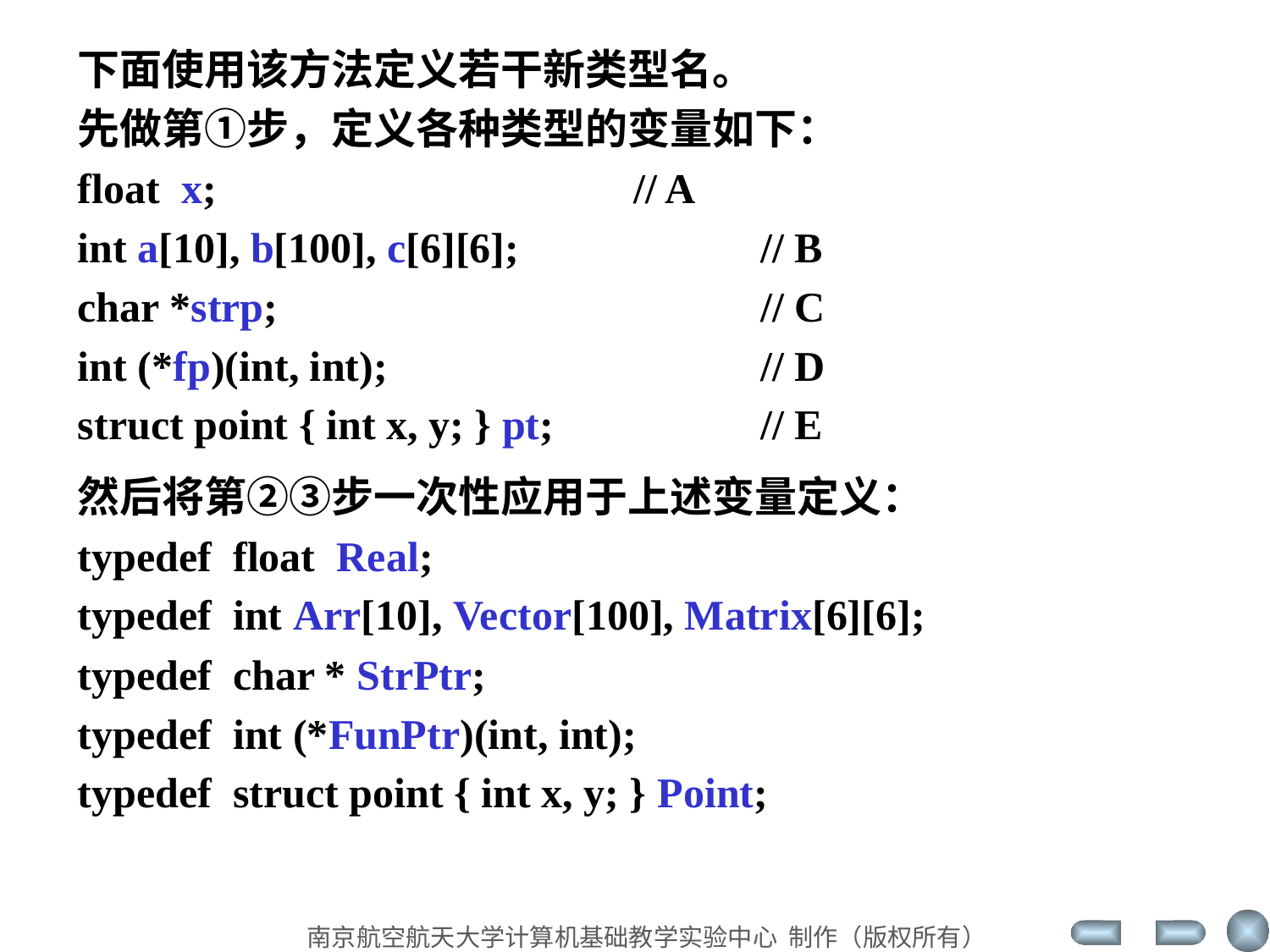

下面使用该方法定义若干新类型名。
先做第①步，定义各种类型的变量如下：
float  x; 				// A
int a[10], b[100], c[6][6]; 		// B
char *strp; 				// C
int (*fp)(int, int); 			// D
struct point { int x, y; } pt;		// E
然后将第②③步一次性应用于上述变量定义：
typedef  float  Real;
typedef  int Arr[10], Vector[100], Matrix[6][6];
typedef  char * StrPtr;
typedef  int (*FunPtr)(int, int);
typedef  struct point { int x, y; } Point;